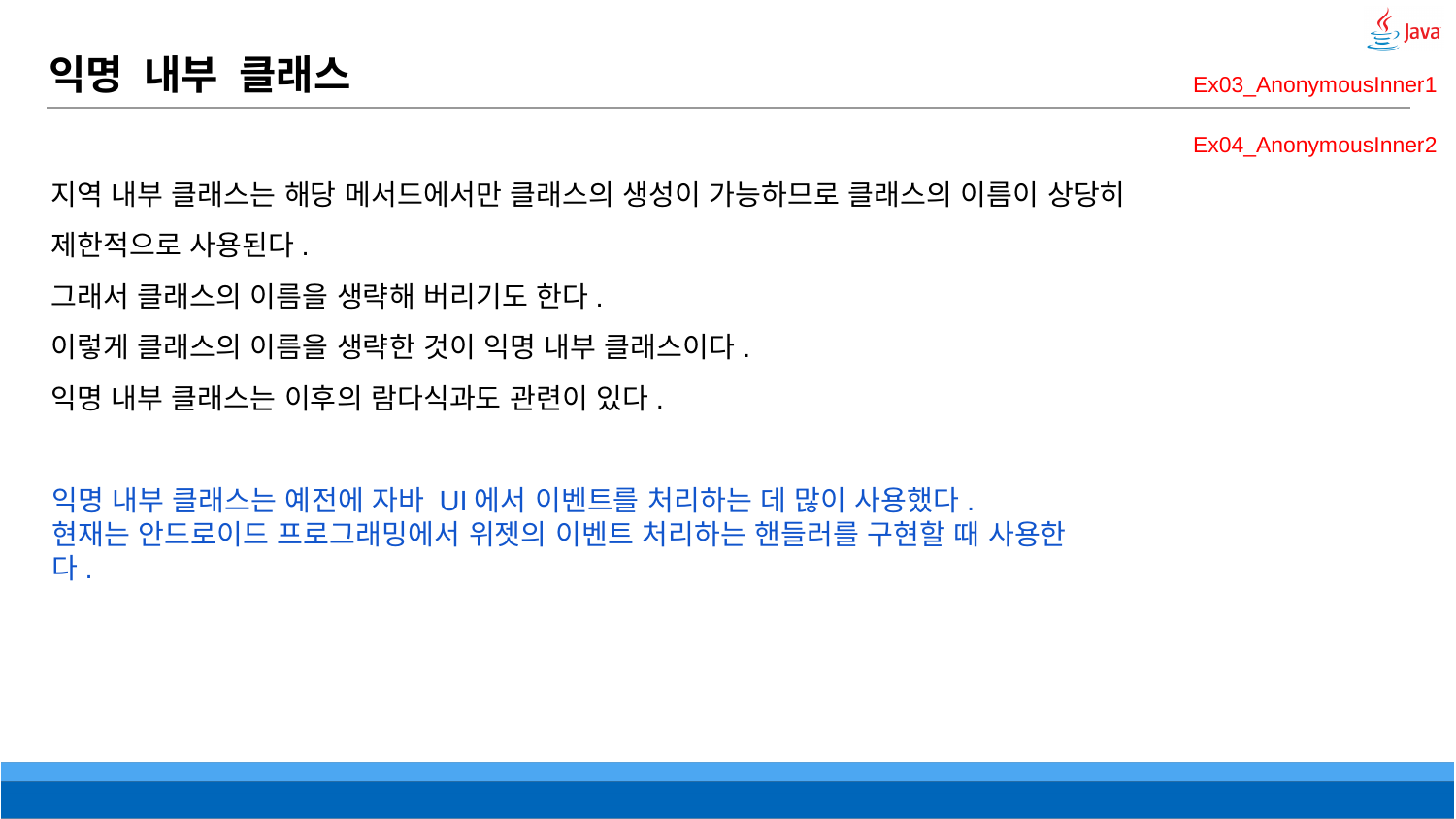

# 익명 내부 클래스
Ex03_AnonymousInner1
Ex04_AnonymousInner2
지역 내부 클래스는 해당 메서드에서만 클래스의 생성이 가능하므로 클래스의 이름이 상당히 제한적으로 사용된다.
그래서 클래스의 이름을 생략해 버리기도 한다.
이렇게 클래스의 이름을 생략한 것이 익명 내부 클래스이다.
익명 내부 클래스는 이후의 람다식과도 관련이 있다.
익명 내부 클래스는 예전에 자바 UI에서 이벤트를 처리하는 데 많이 사용했다.
현재는 안드로이드 프로그래밍에서 위젯의 이벤트 처리하는 핸들러를 구현할 때 사용한다.